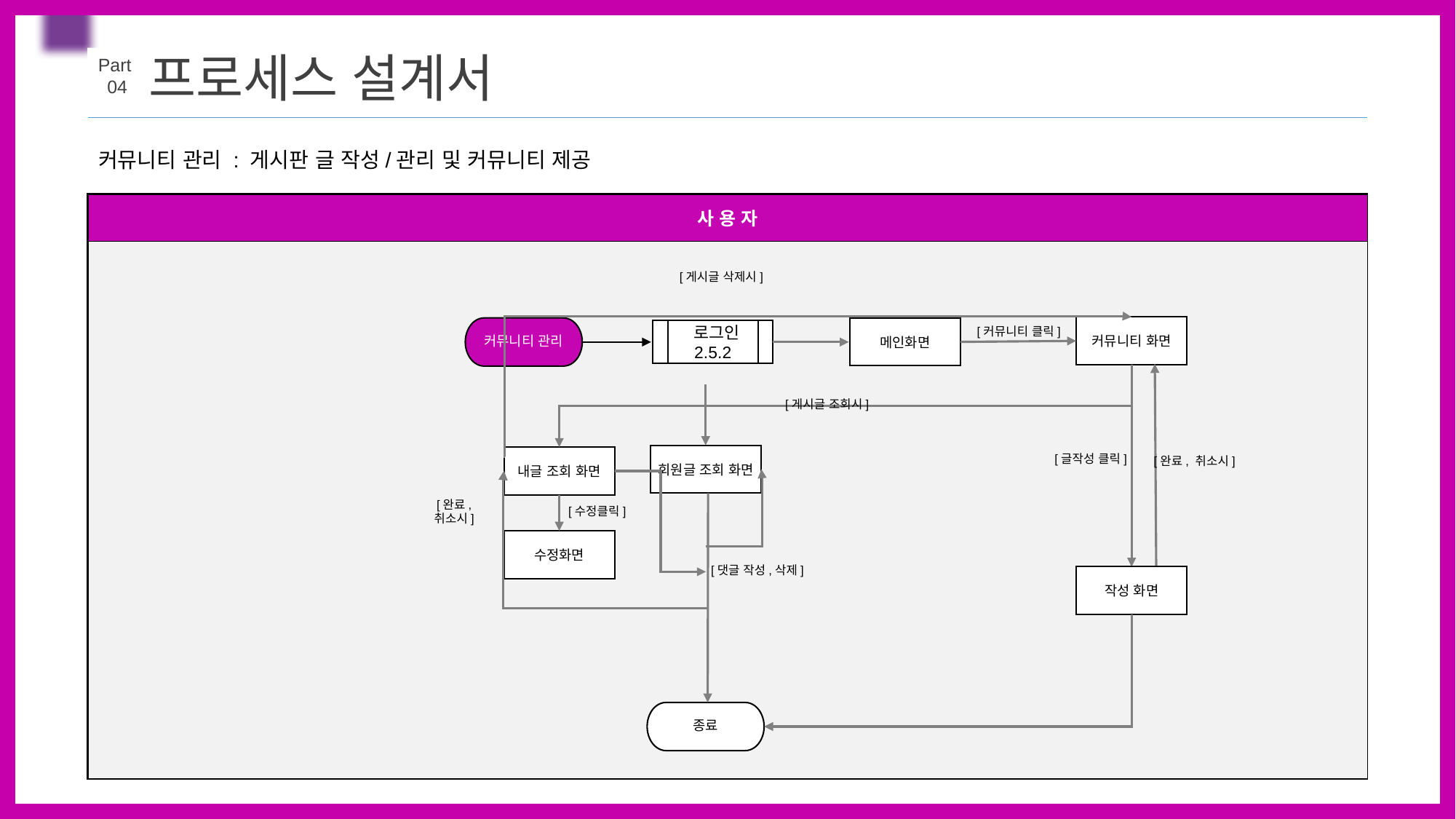

ㅇㄹㅁㄴㅇㄴㅁㄹ
프로세스 설계서
Part
 04
커뮤니티 관리 : 게시판 글 작성/관리 및 커뮤니티 제공
| 사 용 자 |
| --- |
|  |
[게시글 삭제시]
커뮤니티 화면
커뮤니티 관리
메인화면
[커뮤니티 클릭]

 로그인
2.5.2
[게시글 조회시]
회원글 조회 화면
[글작성 클릭]
내글 조회 화면
[완료, 취소시]

[완료,
취소시]
[수정클릭]
수정화면
[댓글 작성,삭제]
작성 화면

종료